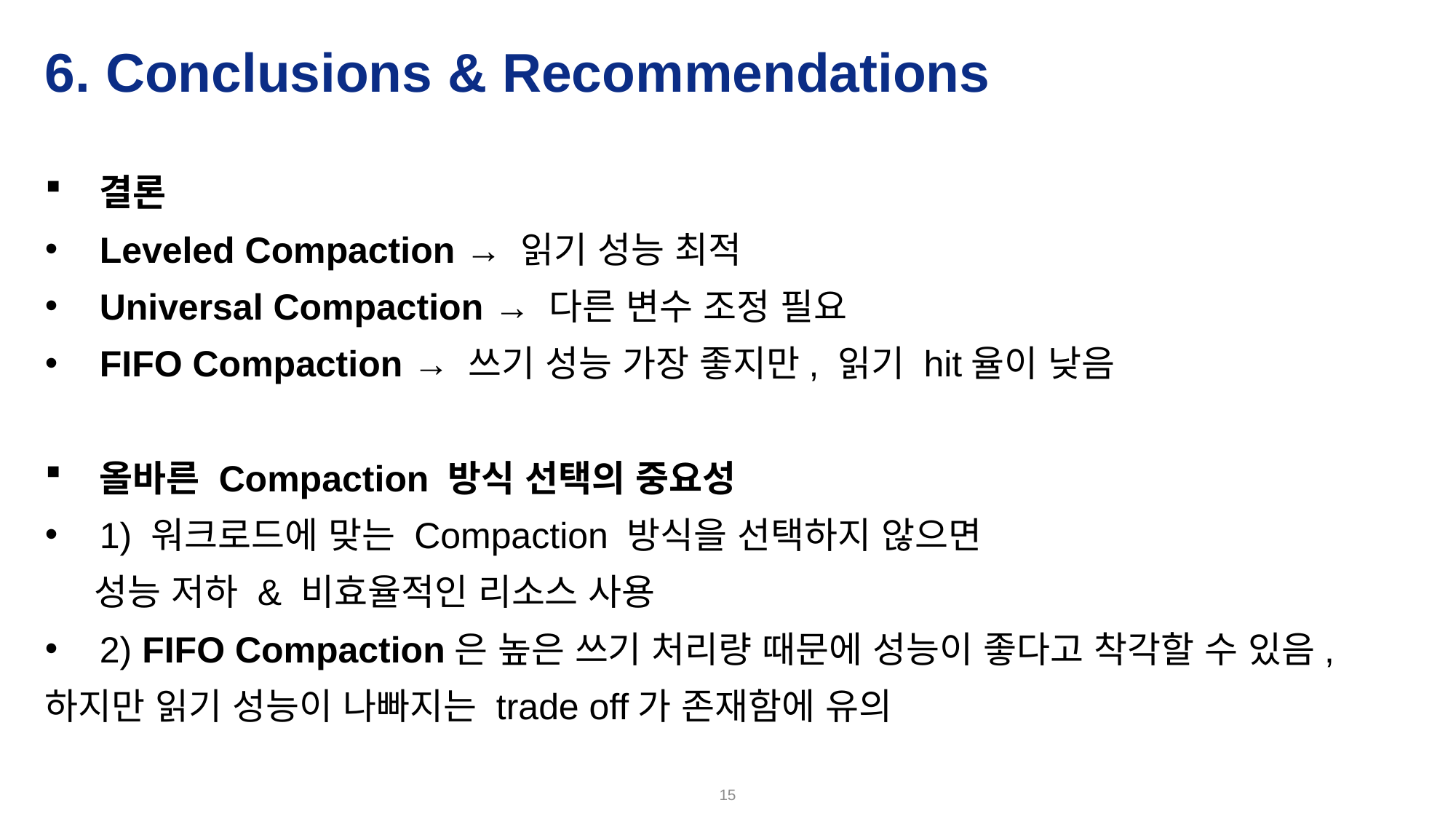

# 6. Conclusions & Recommendations
결론
Leveled Compaction → 읽기 성능 최적
Universal Compaction → 다른 변수 조정 필요
FIFO Compaction → 쓰기 성능 가장 좋지만, 읽기 hit율이 낮음

올바른 Compaction 방식 선택의 중요성
1) 워크로드에 맞는 Compaction 방식을 선택하지 않으면
    성능 저하 & 비효율적인 리소스 사용
2) FIFO Compaction은 높은 쓰기 처리량 때문에 성능이 좋다고 착각할 수 있음,
하지만 읽기 성능이 나빠지는 trade off가 존재함에 유의

15